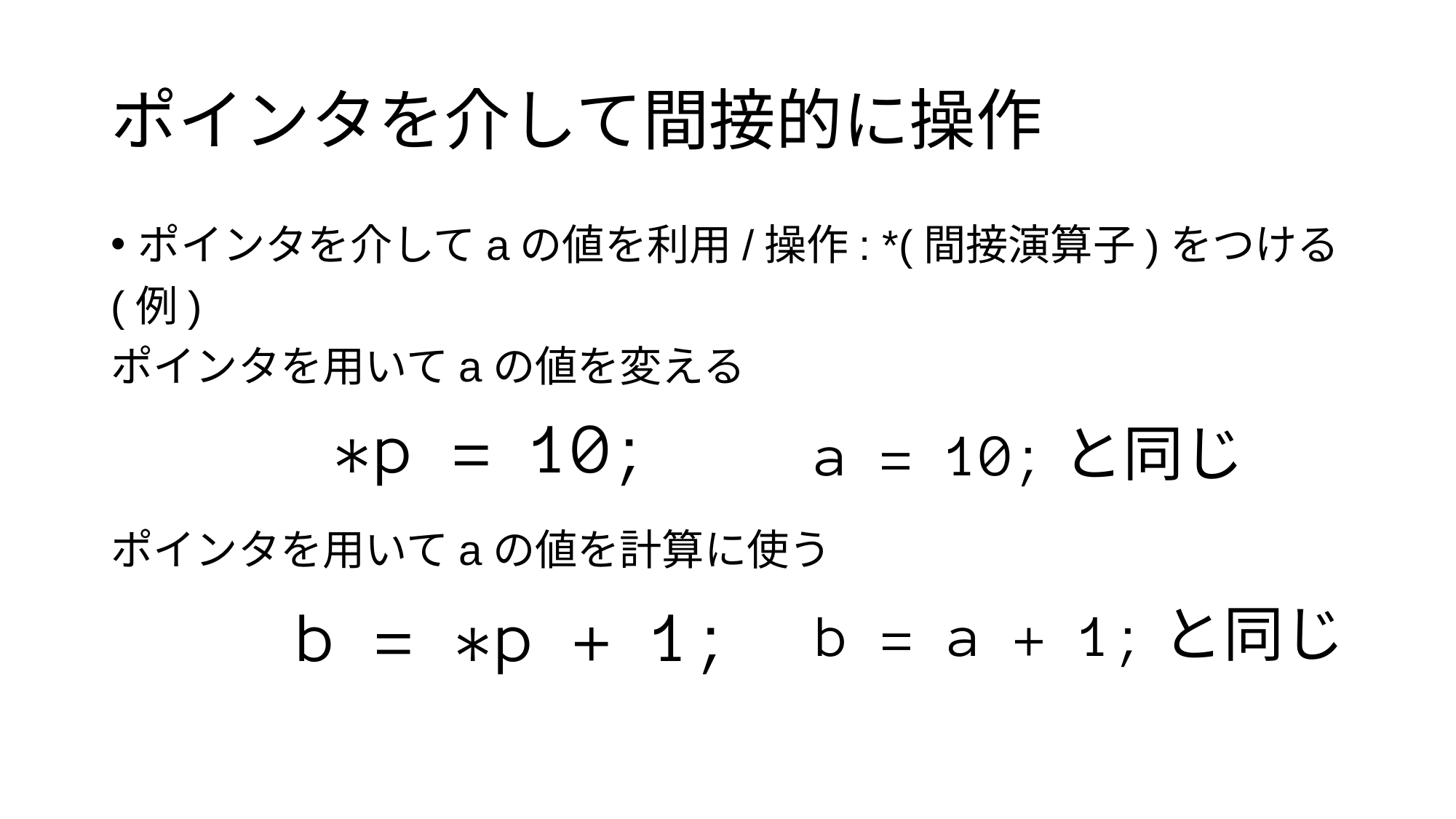

# ポインタを介して間接的に操作
ポインタを介してaの値を利用/操作: *(間接演算子)をつける
(例)
ポインタを用いてaの値を変える

ポインタを用いてaの値を計算に使う
*p = 10;
a = 10;と同じ
b = *p + 1;
b = a + 1;と同じ